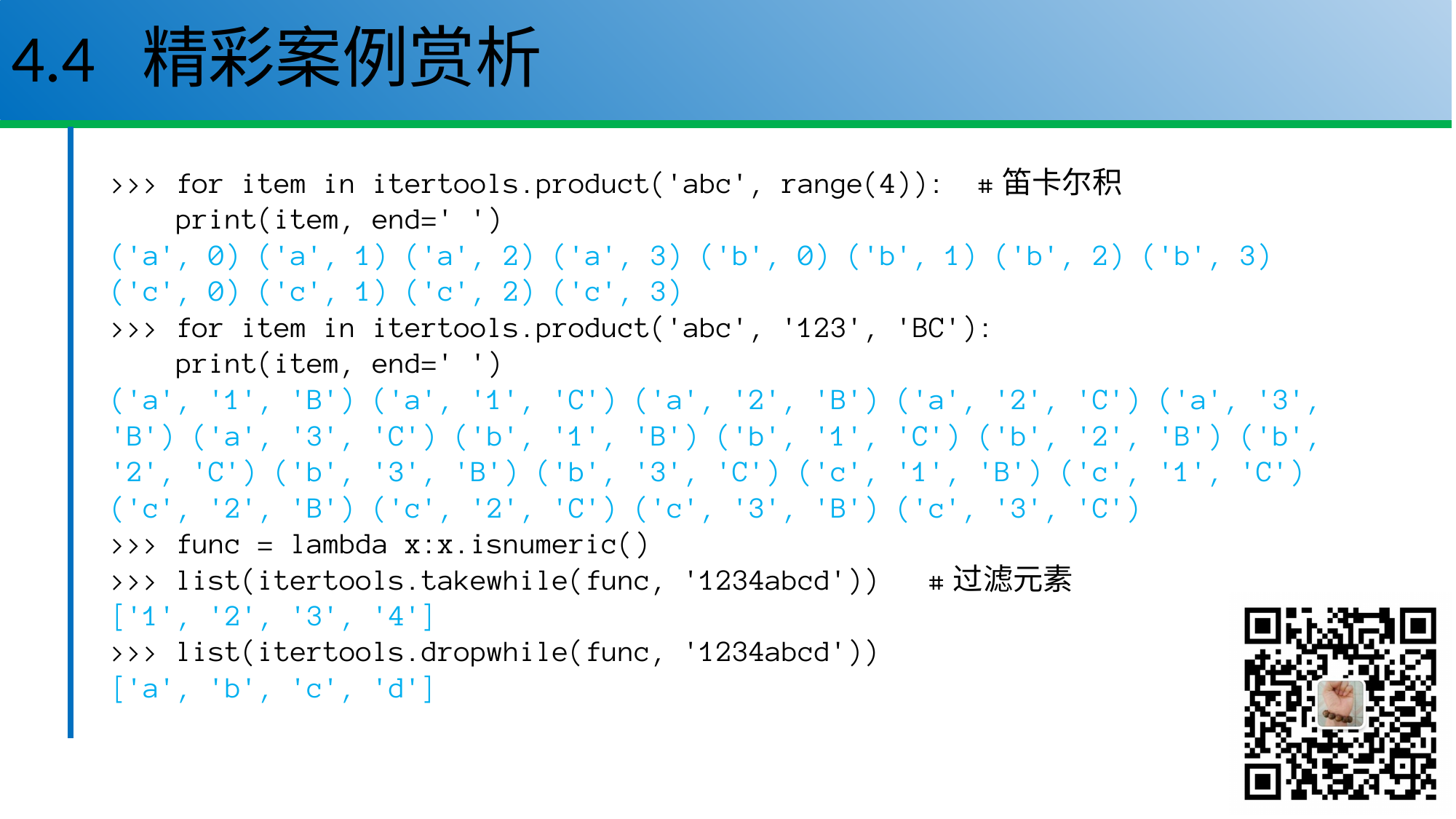

# 4.4  精彩案例赏析
>>> for item in itertools.product('abc', range(4)):  #笛卡尔积
    print(item, end=' ')
('a', 0) ('a', 1) ('a', 2) ('a', 3) ('b', 0) ('b', 1) ('b', 2) ('b', 3) ('c', 0) ('c', 1) ('c', 2) ('c', 3)
>>> for item in itertools.product('abc', '123', 'BC'):
    print(item, end=' ')
('a', '1', 'B') ('a', '1', 'C') ('a', '2', 'B') ('a', '2', 'C') ('a', '3', 'B') ('a', '3', 'C') ('b', '1', 'B') ('b', '1', 'C') ('b', '2', 'B') ('b', '2', 'C') ('b', '3', 'B') ('b', '3', 'C') ('c', '1', 'B') ('c', '1', 'C') ('c', '2', 'B') ('c', '2', 'C') ('c', '3', 'B') ('c', '3', 'C')
>>> func = lambda x:x.isnumeric()
>>> list(itertools.takewhile(func, '1234abcd'))   #过滤元素
['1', '2', '3', '4']
>>> list(itertools.dropwhile(func, '1234abcd'))
['a', 'b', 'c', 'd']
46